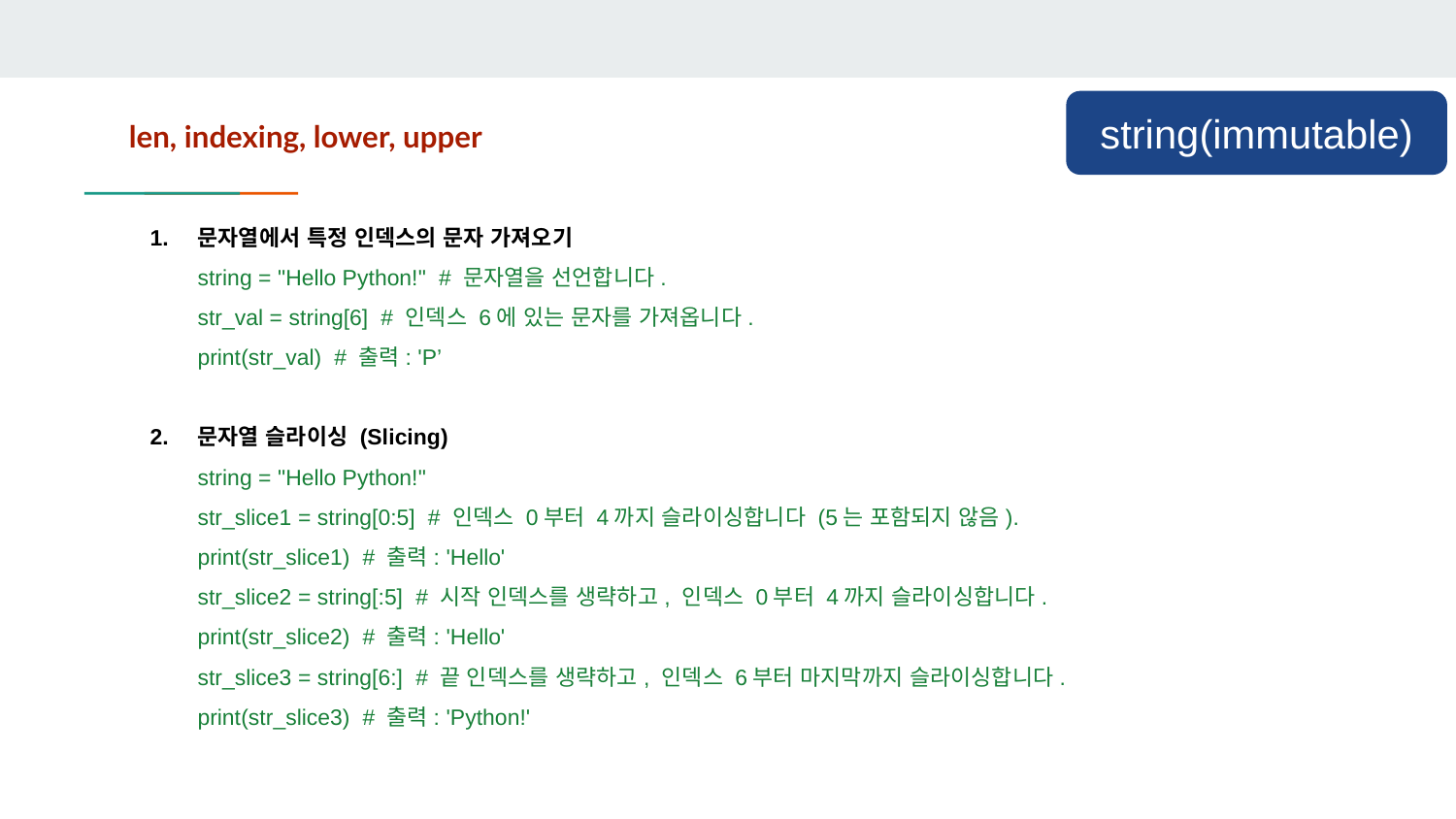

string(immutable)
len, indexing, lower, upper
문자열에서 특정 인덱스의 문자 가져오기
string = "Hello Python!"  # 문자열을 선언합니다.
str_val = string[6]  # 인덱스 6에 있는 문자를 가져옵니다.
print(str_val)  # 출력: 'P’

문자열 슬라이싱 (Slicing)
string = "Hello Python!"
str_slice1 = string[0:5]  # 인덱스 0부터 4까지 슬라이싱합니다 (5는 포함되지 않음).
print(str_slice1)  # 출력: 'Hello'
str_slice2 = string[:5]  # 시작 인덱스를 생략하고, 인덱스 0부터 4까지 슬라이싱합니다.
print(str_slice2)  # 출력: 'Hello'
str_slice3 = string[6:]  # 끝 인덱스를 생략하고, 인덱스 6부터 마지막까지 슬라이싱합니다.
print(str_slice3)  # 출력: 'Python!'